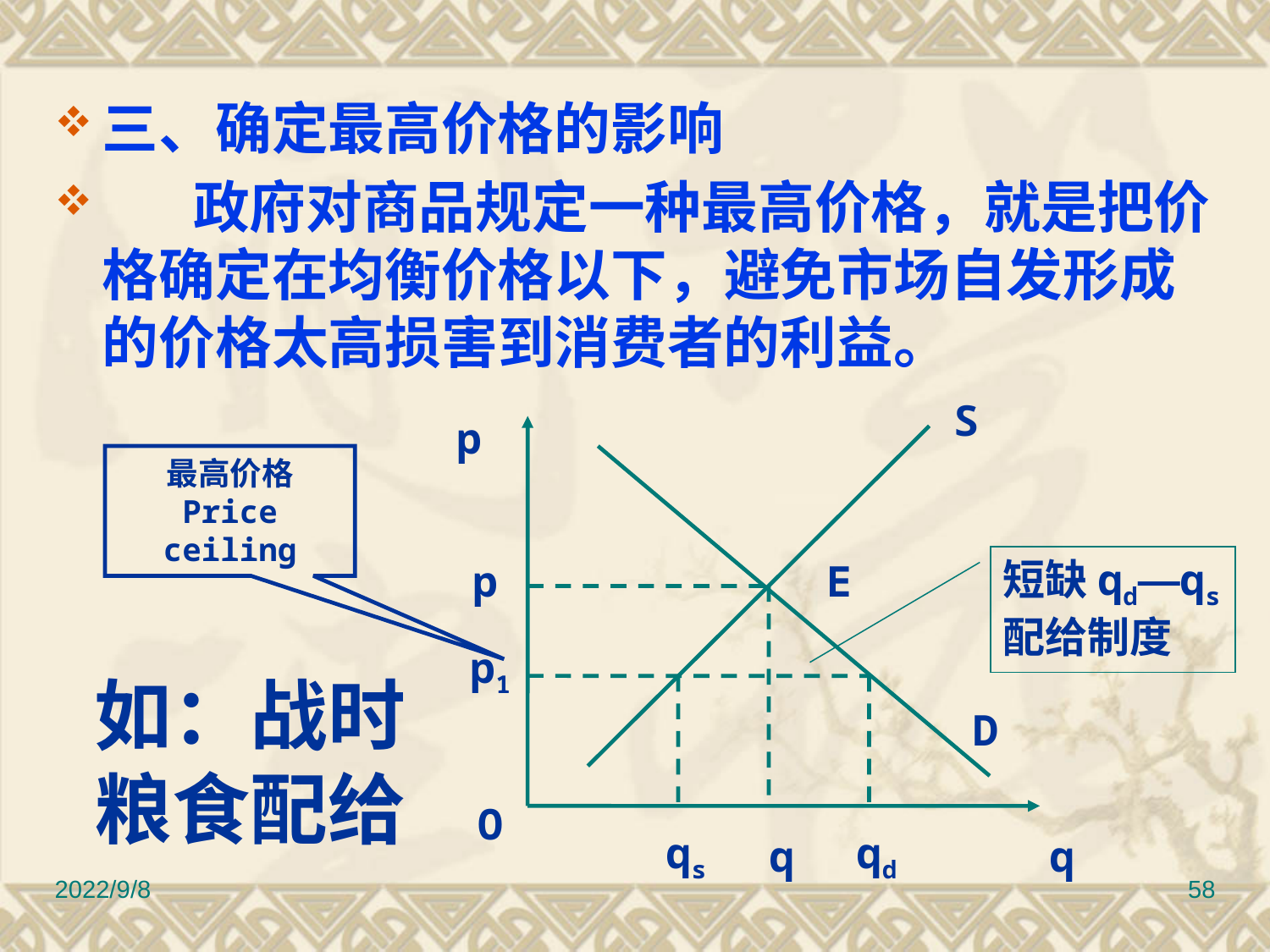

三、确定最高价格的影响
      政府对商品规定一种最高价格，就是把价格确定在均衡价格以下，避免市场自发形成的价格太高损害到消费者的利益。
S
p

最高价格
Price ceiling
短缺qd—qs
配给制度
E
p
# 如：战时粮食配给
p1
D
O
qs
q
qd
q
2022/9/8
58